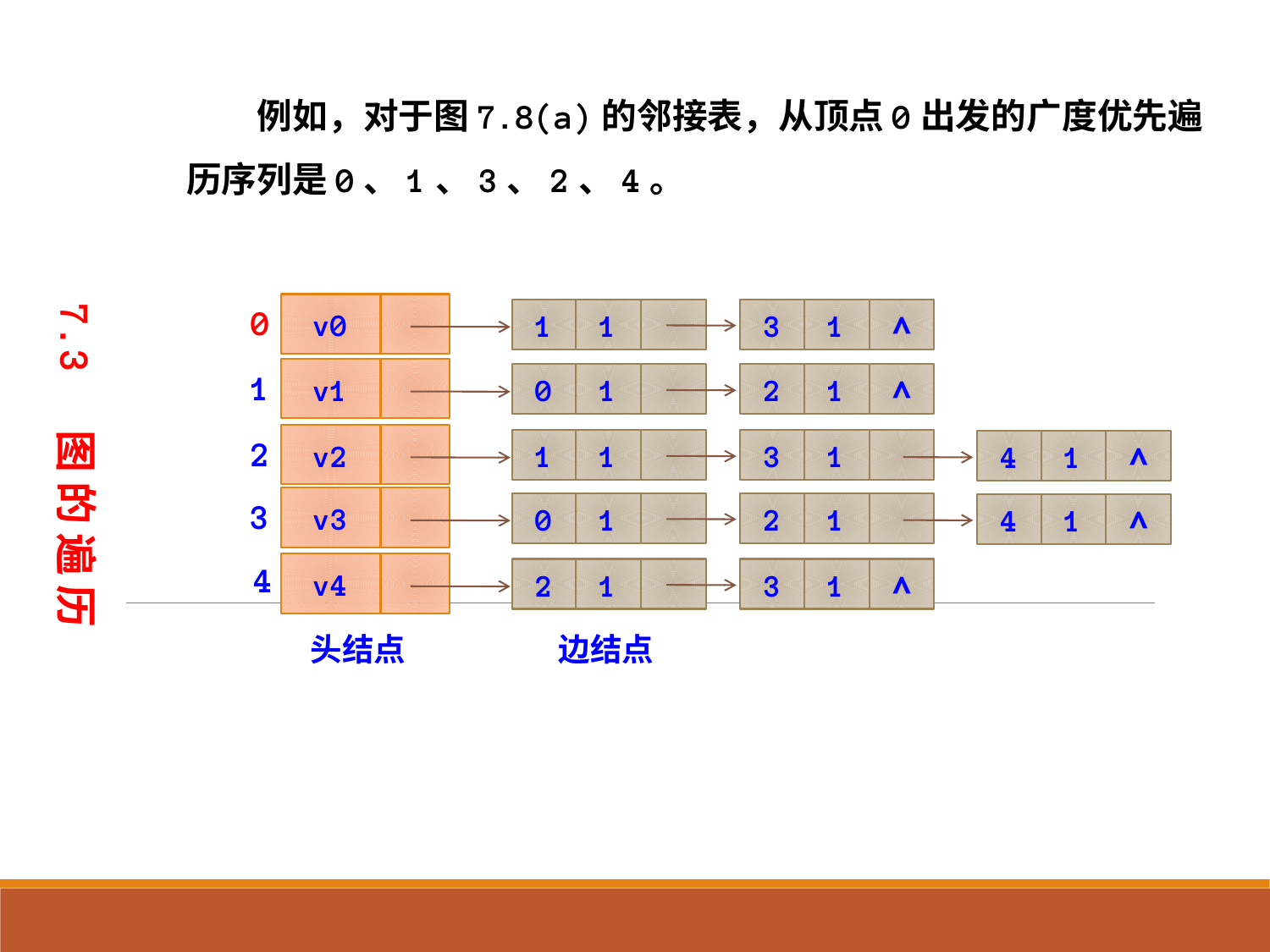

例如，对于图7.8(a)的邻接表，从顶点0出发的广度优先遍历序列是0、1、3、2、4。
7.3  图 的 遍 历
0
1
2
3
4
v0

1
1

3
1
∧
v1

0
1

2
1
∧
v2

1
1

3
1

4
1
∧
v3

0
1

2
1

4
1
∧
v4

2
1

3
1
∧
头结点
边结点